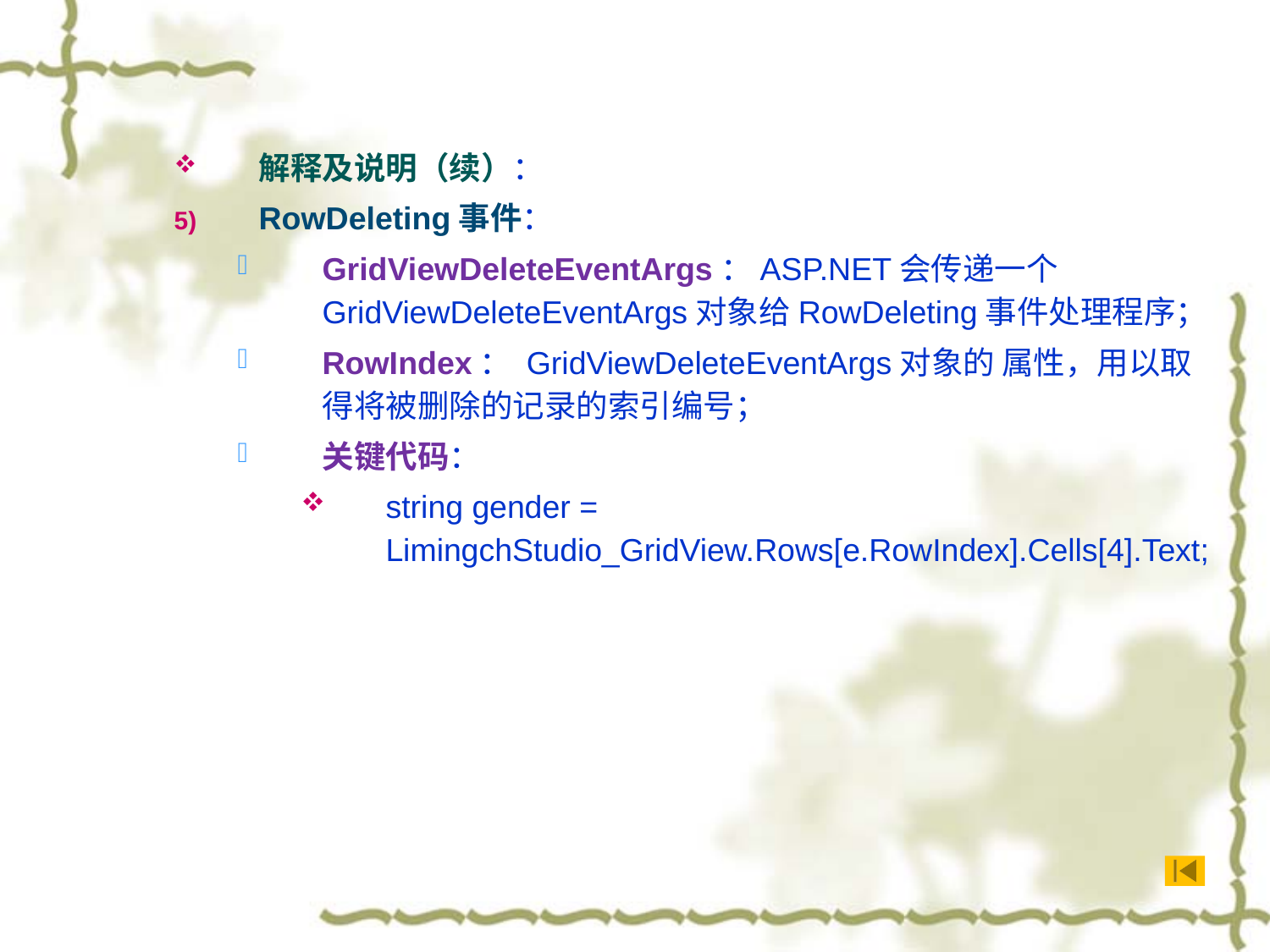

解释及说明（续）：
RowDeleting事件：
GridViewDeleteEventArgs：ASP.NET会传递一个GridViewDeleteEventArgs对象给RowDeleting事件处理程序；
RowIndex： GridViewDeleteEventArgs对象的 属性，用以取得将被删除的记录的索引编号；
关键代码：
string gender = LimingchStudio_GridView.Rows[e.RowIndex].Cells[4].Text;